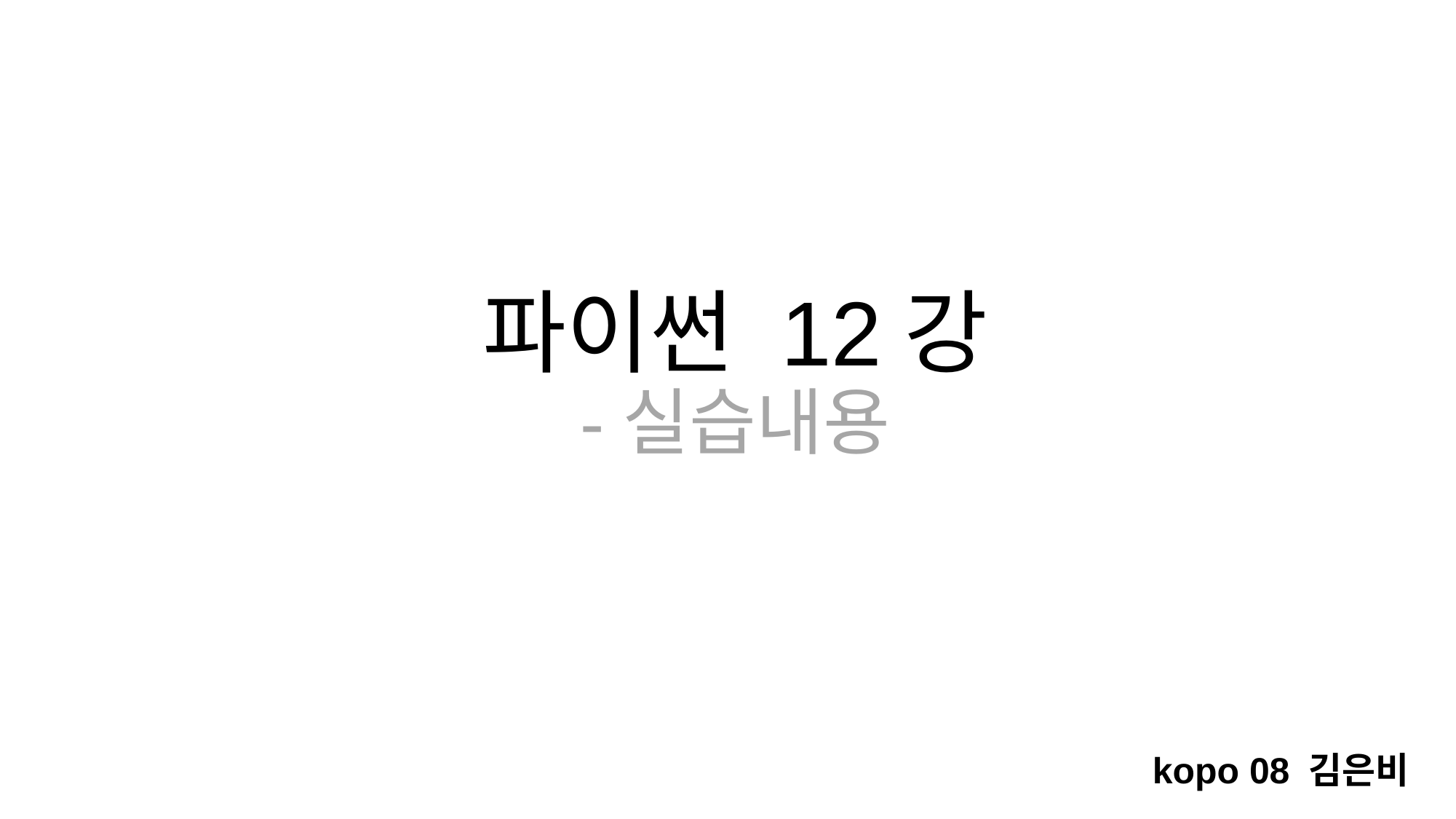

# 파이썬 12강 -실습내용
kopo 08 김은비